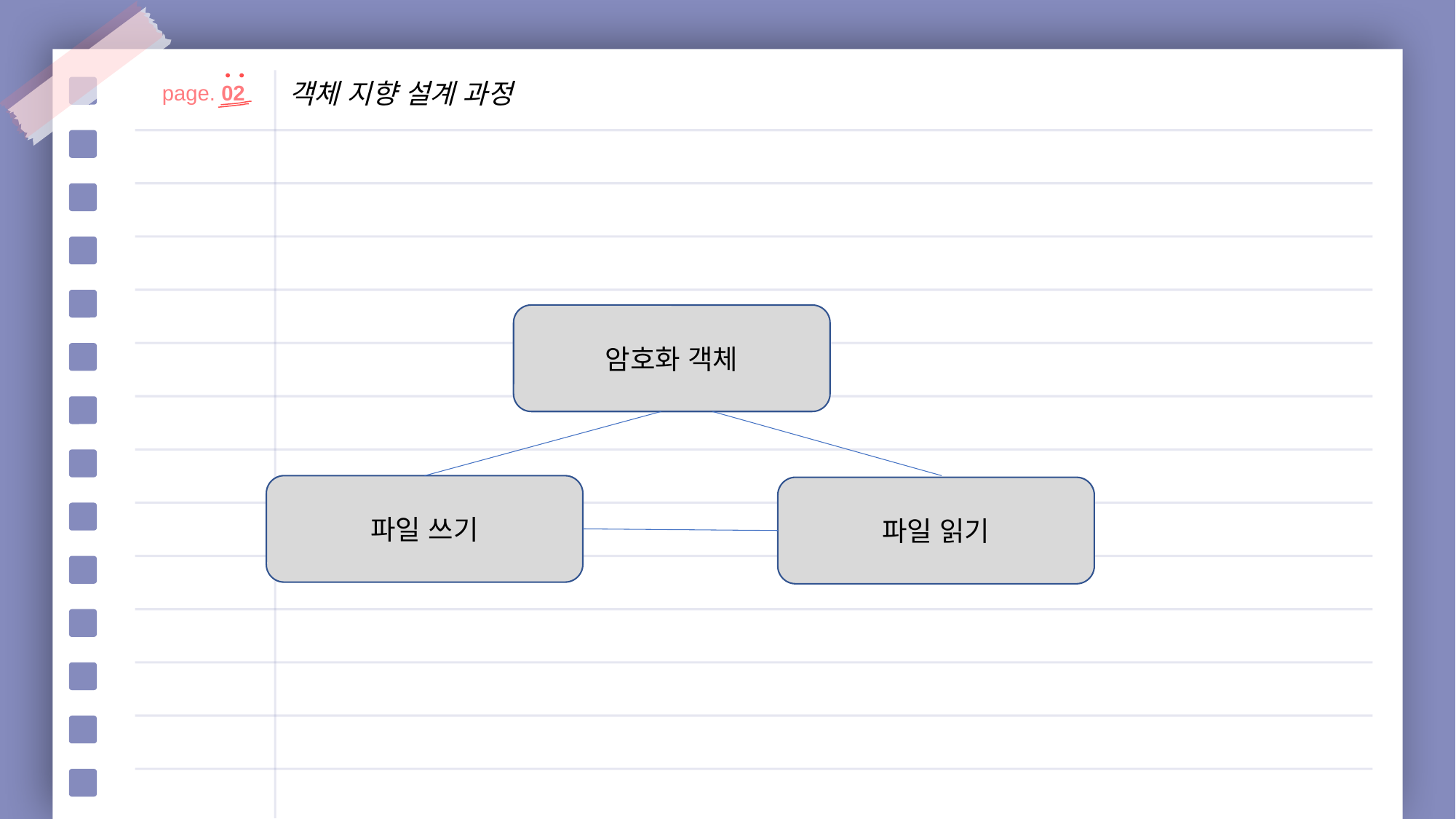

객체 지향 설계 과정

page. 02
암호화 객체
파일 쓰기
파일 읽기